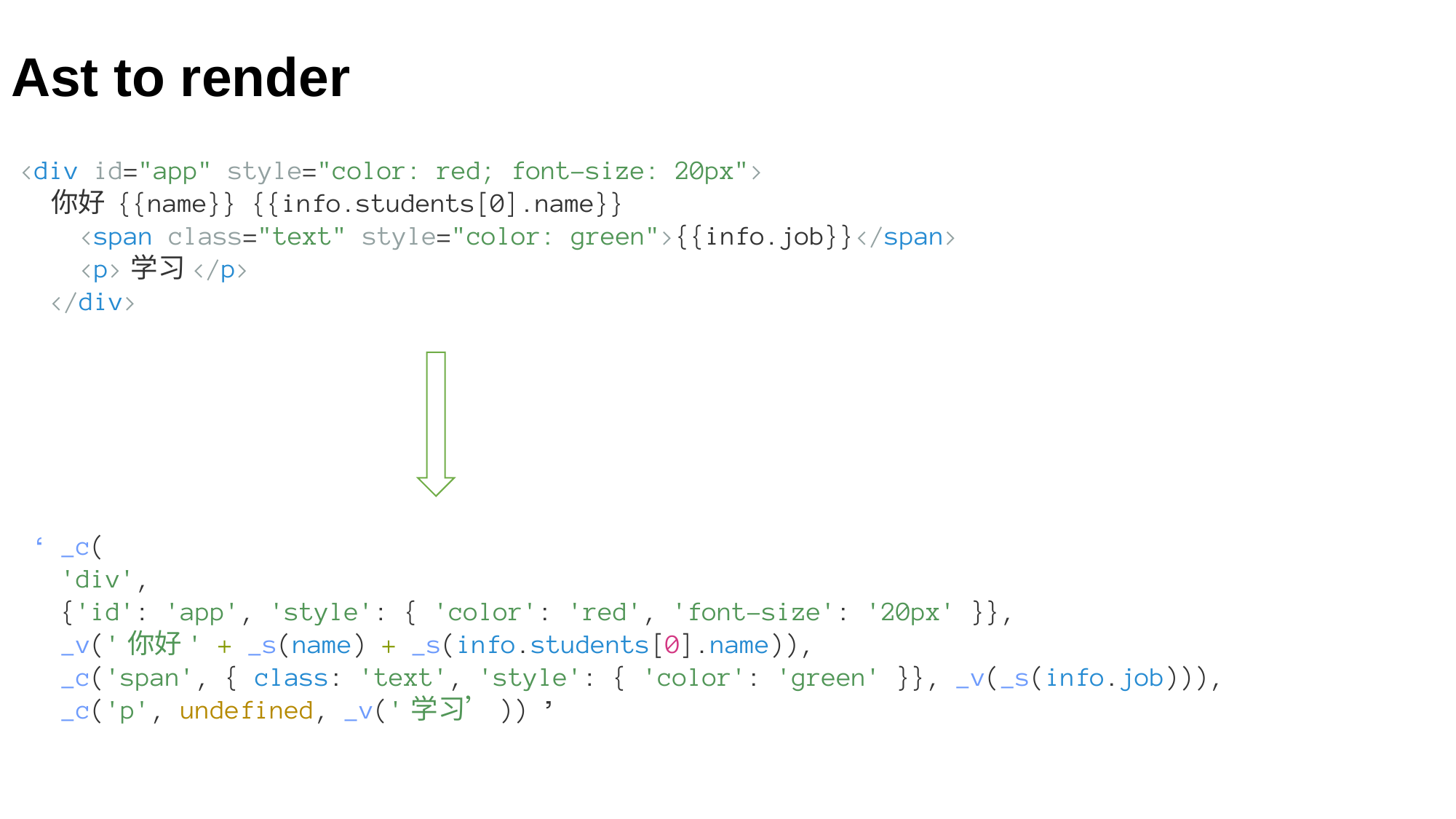

# Ast to render
<div id="app" style="color: red; font-size: 20px">
    你好 {{name}} {{info.students[0].name}}
    <span class="text" style="color: green">{{info.job}}</span>
    <p>学习</p>
  </div>

‘ _c(
  'div',
  {'id': 'app', 'style': { 'color': 'red', 'font-size': '20px' }},
  _v('你好' + _s(name) + _s(info.students[0].name)),
  _c('span', { class: 'text', 'style': { 'color': 'green' }}, _v(_s(info.job))),
  _c('p', undefined, _v('学习’)) ’